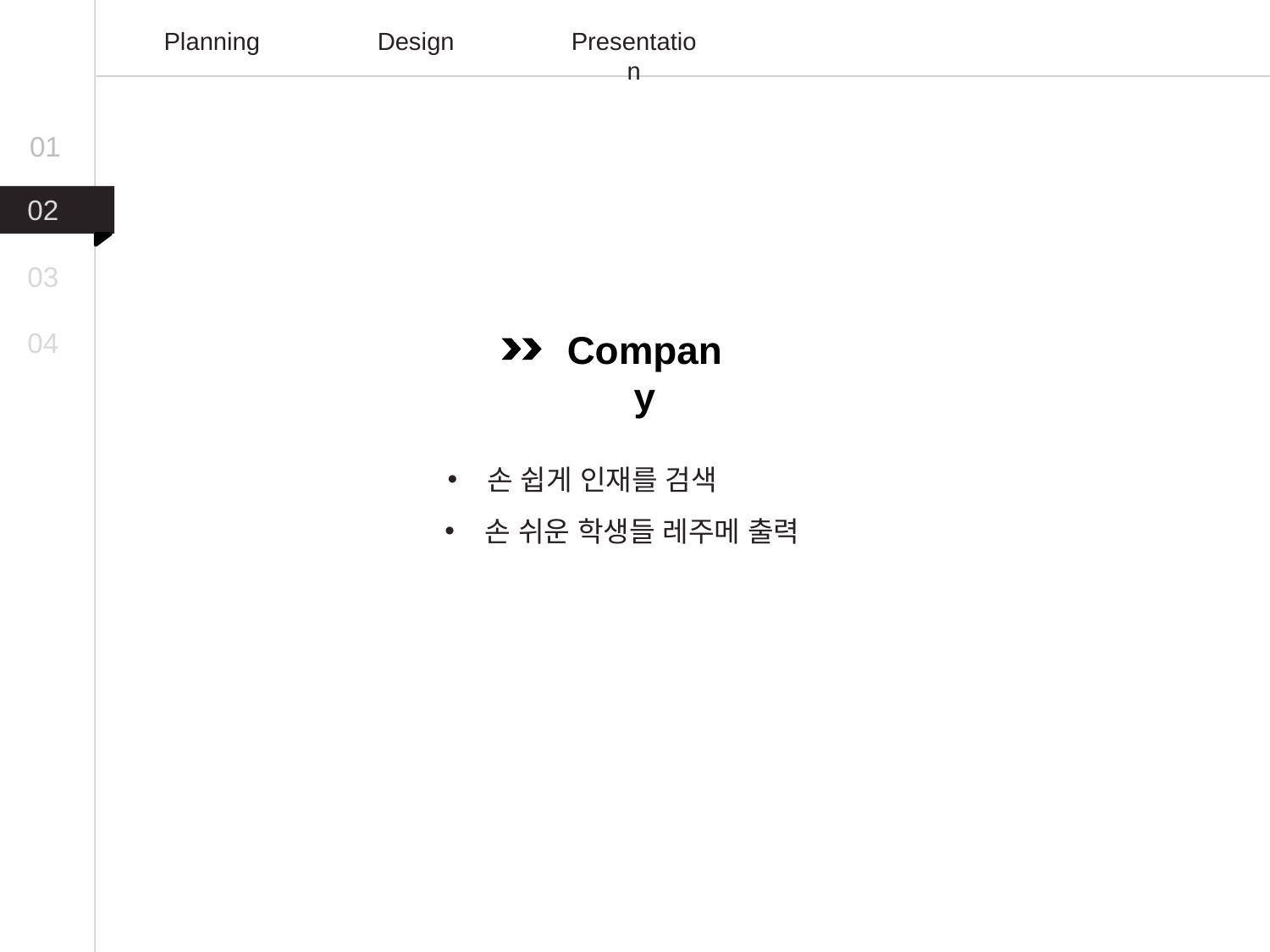

Planning
Design
Presentation
01

02

03
04
Company

손 쉽게 인재를 검색
손 쉬운 학생들 레주메 출력